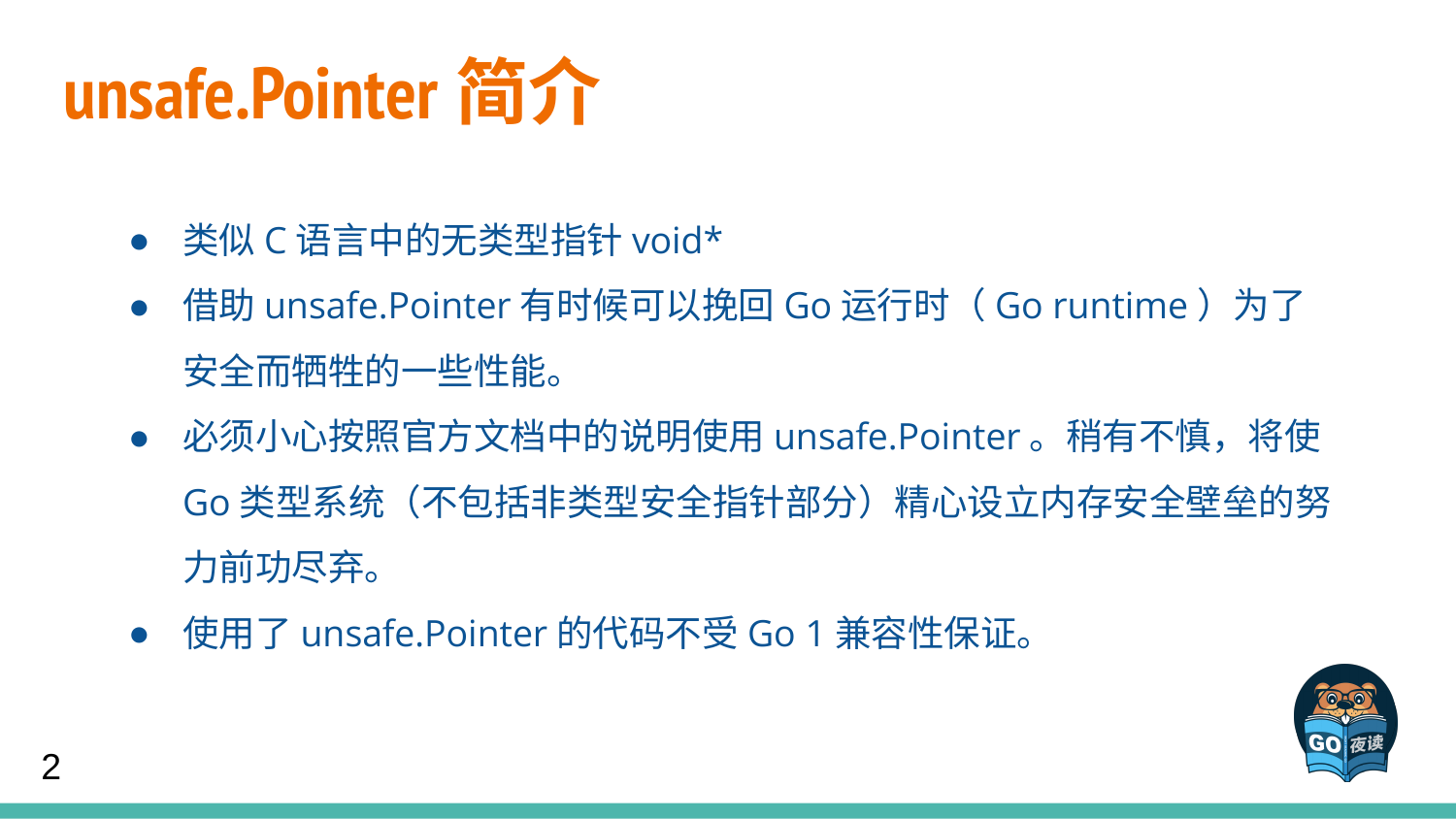

unsafe.Pointer简介
类似C语言中的无类型指针void*
借助unsafe.Pointer有时候可以挽回Go运行时（Go runtime）为了安全而牺牲的一些性能。
必须小心按照官方文档中的说明使用unsafe.Pointer。稍有不慎，将使Go类型系统（不包括非类型安全指针部分）精心设立内存安全壁垒的努力前功尽弃。
使用了unsafe.Pointer的代码不受Go 1兼容性保证。
2